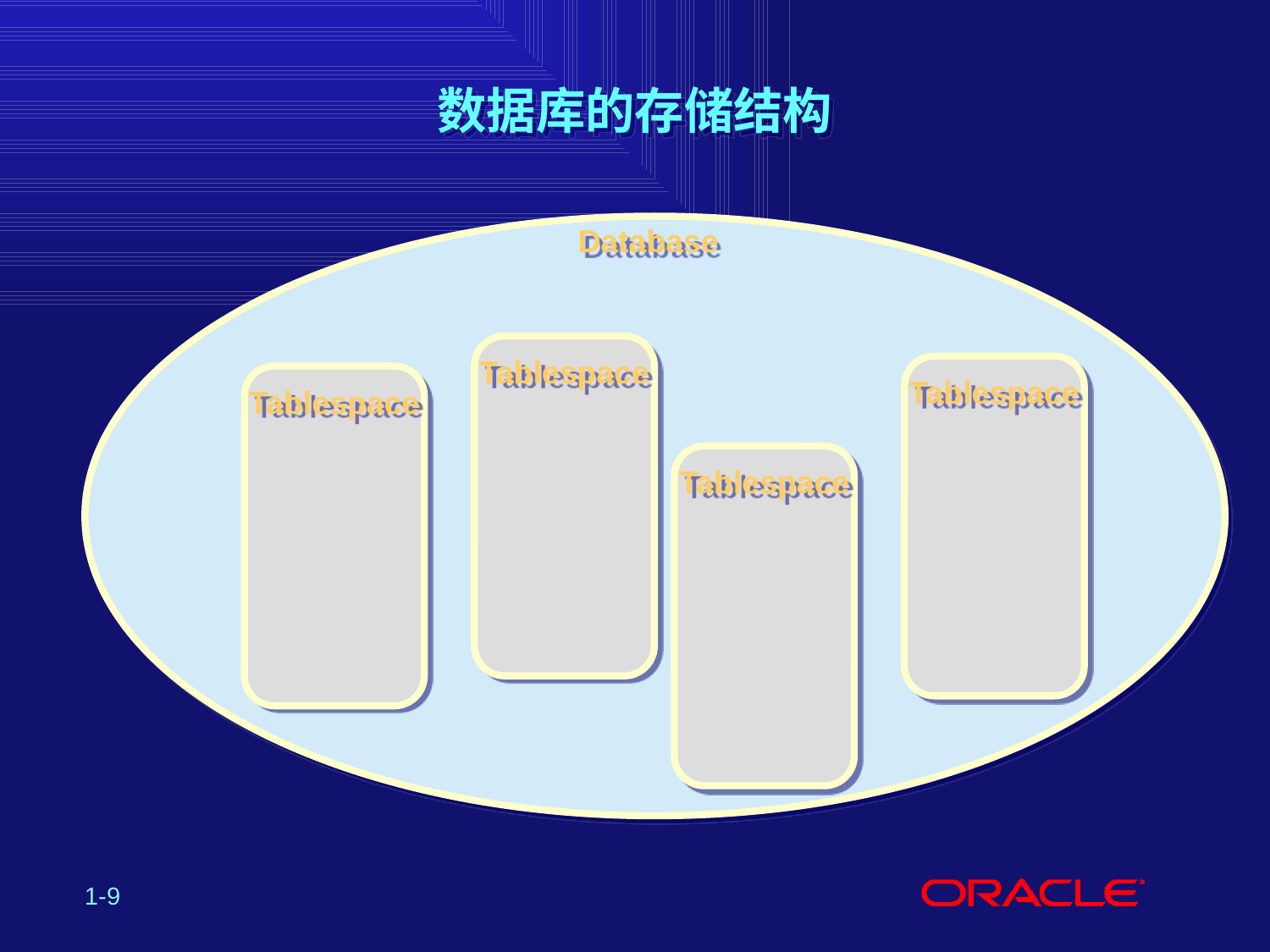

# 数据库的存储结构
Database

Tablespace

Tablespace

Tablespace

Tablespace